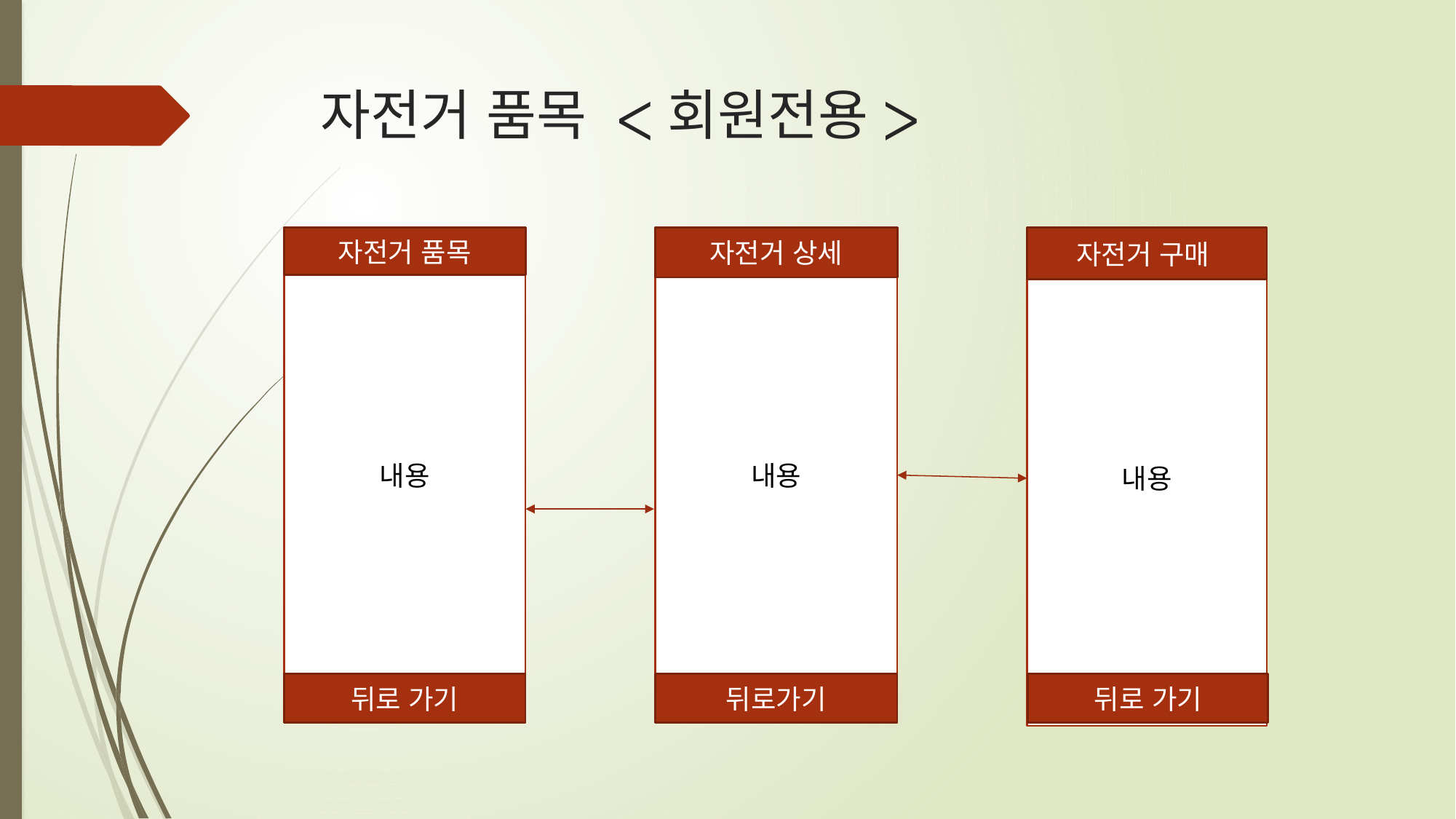

# 자전거 품목 <회원전용>
내용
자전거 품목
내용
자전거 상세
자전거 구매
내용
뒤로 가기
뒤로가기
뒤로 가기